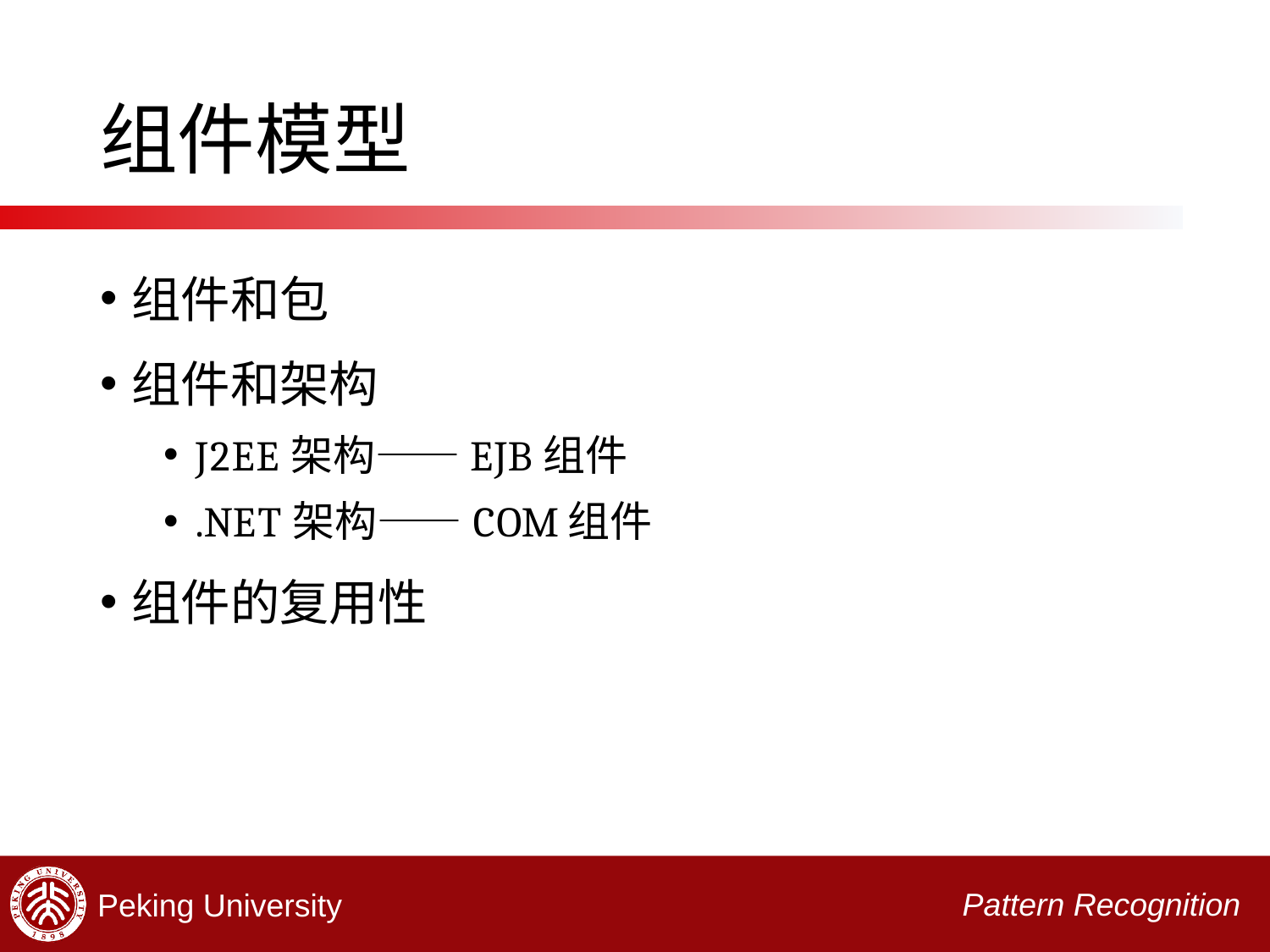

# 组件模型
组件和包
组件和架构
J2EE架构——EJB组件
.NET架构——COM组件
组件的复用性